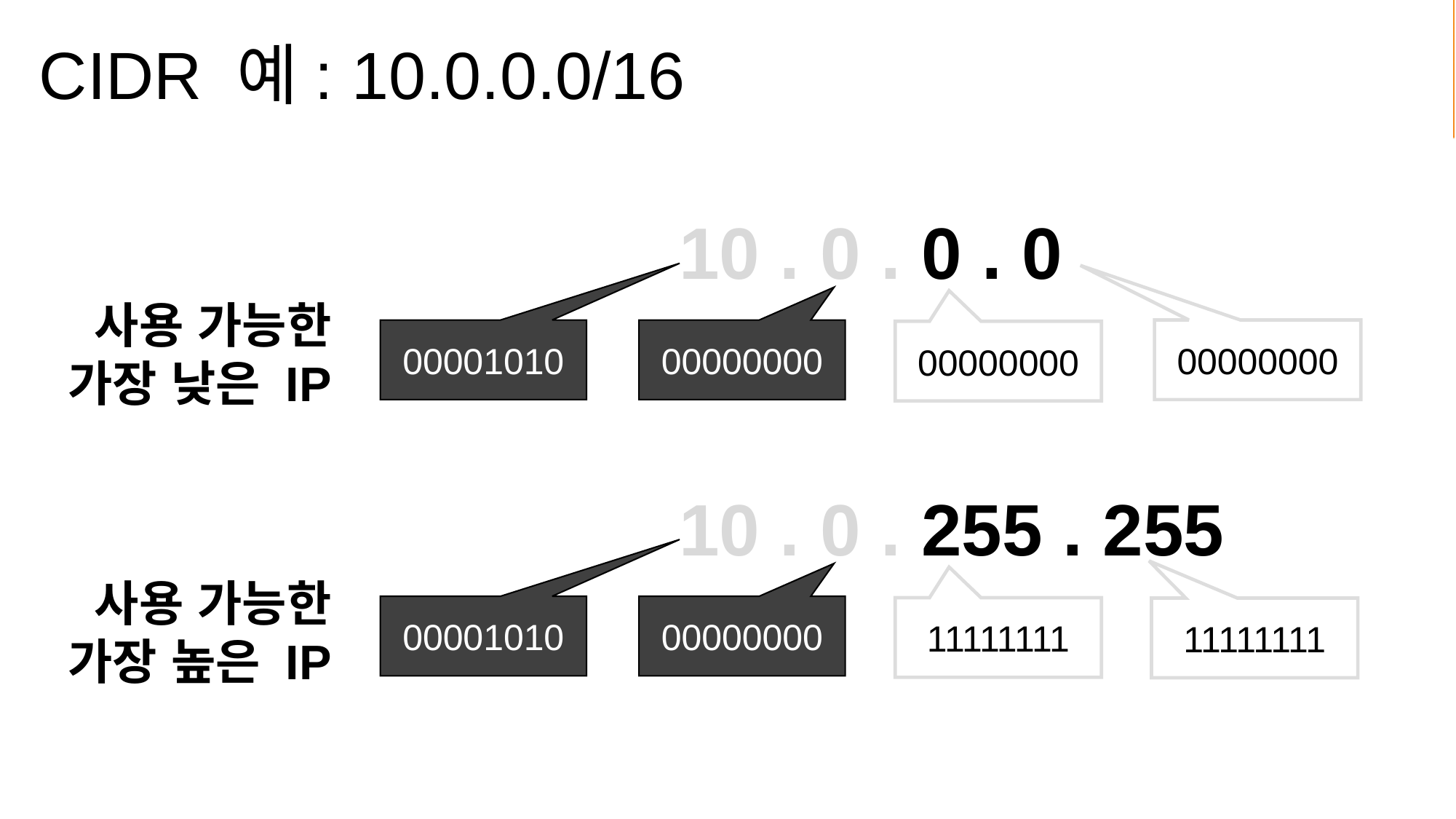

# CIDR 예: 10.0.0.0/16
10 . 0 . 0 . 0
사용 가능한
가장 낮은 IP
00001010
00000000
00000000
00000000
10 . 0 . 255 . 255
사용 가능한
가장 높은 IP
00001010
00000000
11111111
11111111